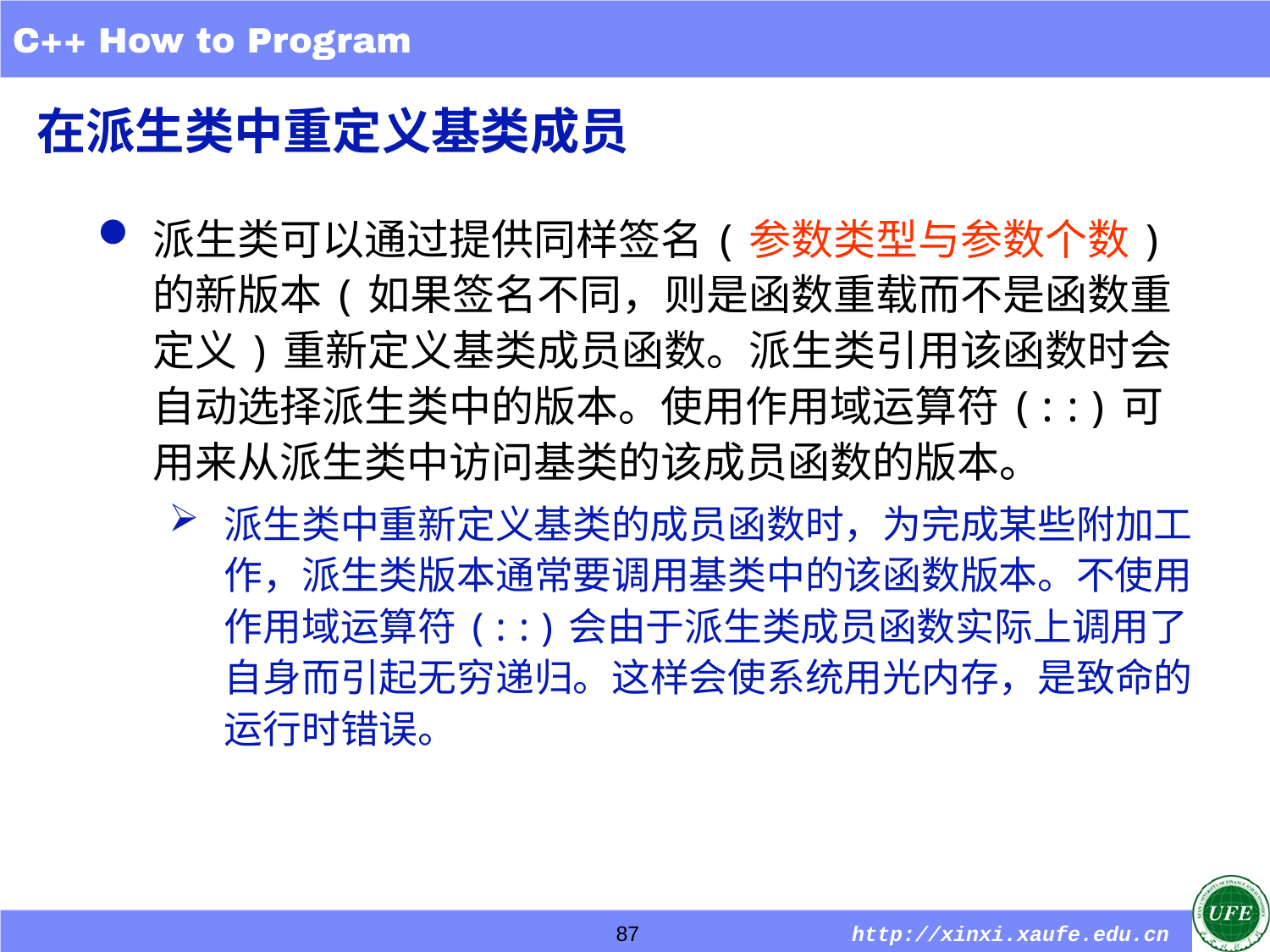

# 在派生类中重定义基类成员
派生类可以通过提供同样签名(参数类型与参数个数)的新版本(如果签名不同，则是函数重载而不是函数重定义)重新定义基类成员函数。派生类引用该函数时会自动选择派生类中的版本。使用作用域运算符(::)可用来从派生类中访问基类的该成员函数的版本。
派生类中重新定义基类的成员函数时，为完成某些附加工作，派生类版本通常要调用基类中的该函数版本。不使用作用域运算符(::)会由于派生类成员函数实际上调用了自身而引起无穷递归。这样会使系统用光内存，是致命的运行时错误。
87